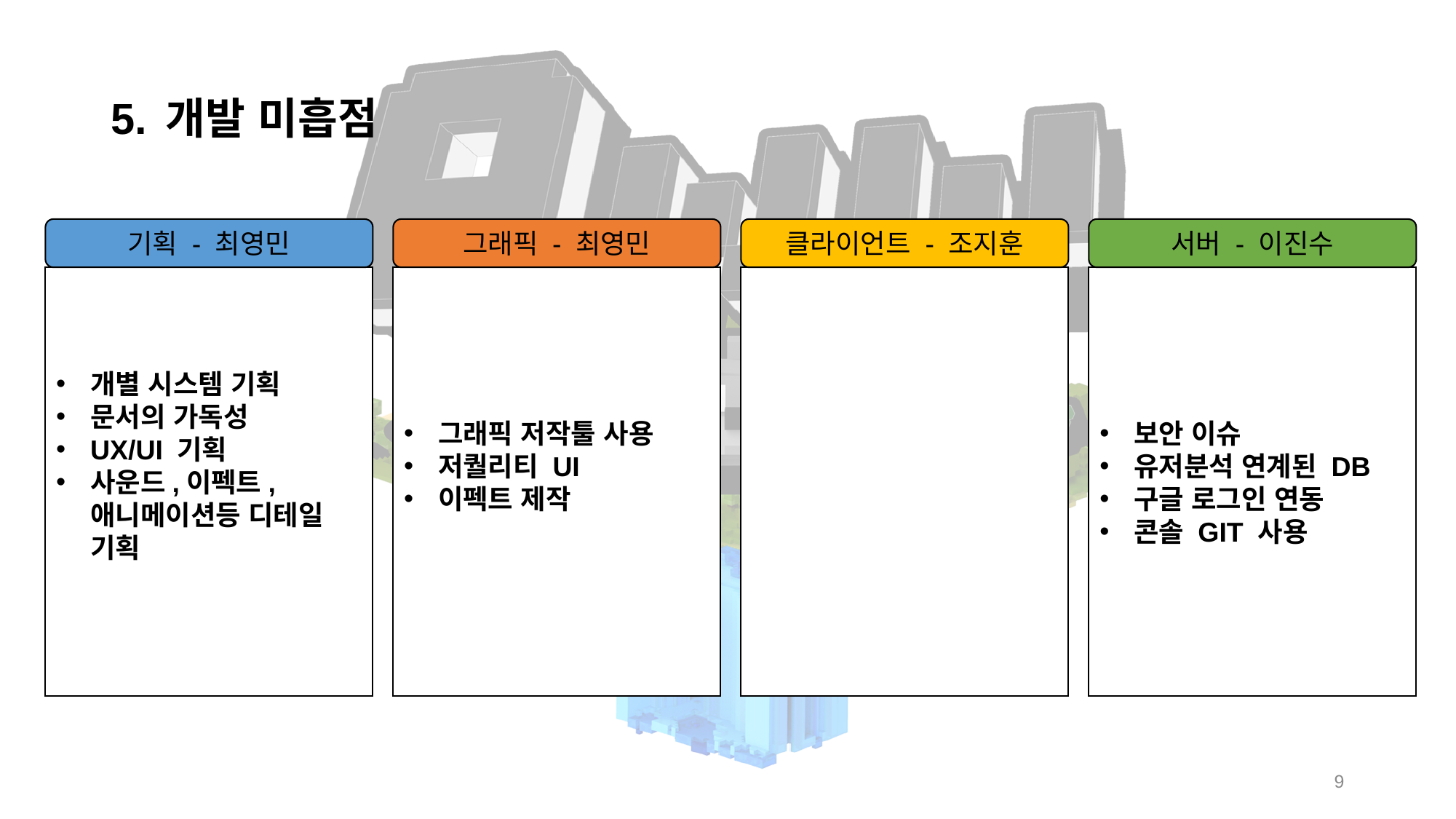

# 5. 개발 미흡점
기획 - 최영민
개별 시스템 기획
문서의 가독성
UX/UI 기획
사운드,이펙트,애니메이션등 디테일 기획

그래픽 - 최영민
그래픽 저작툴 사용
저퀄리티 UI
이펙트 제작

클라이언트 - 조지훈

서버 - 이진수
보안 이슈
유저분석 연계된 DB
구글 로그인 연동
콘솔 GIT 사용
9